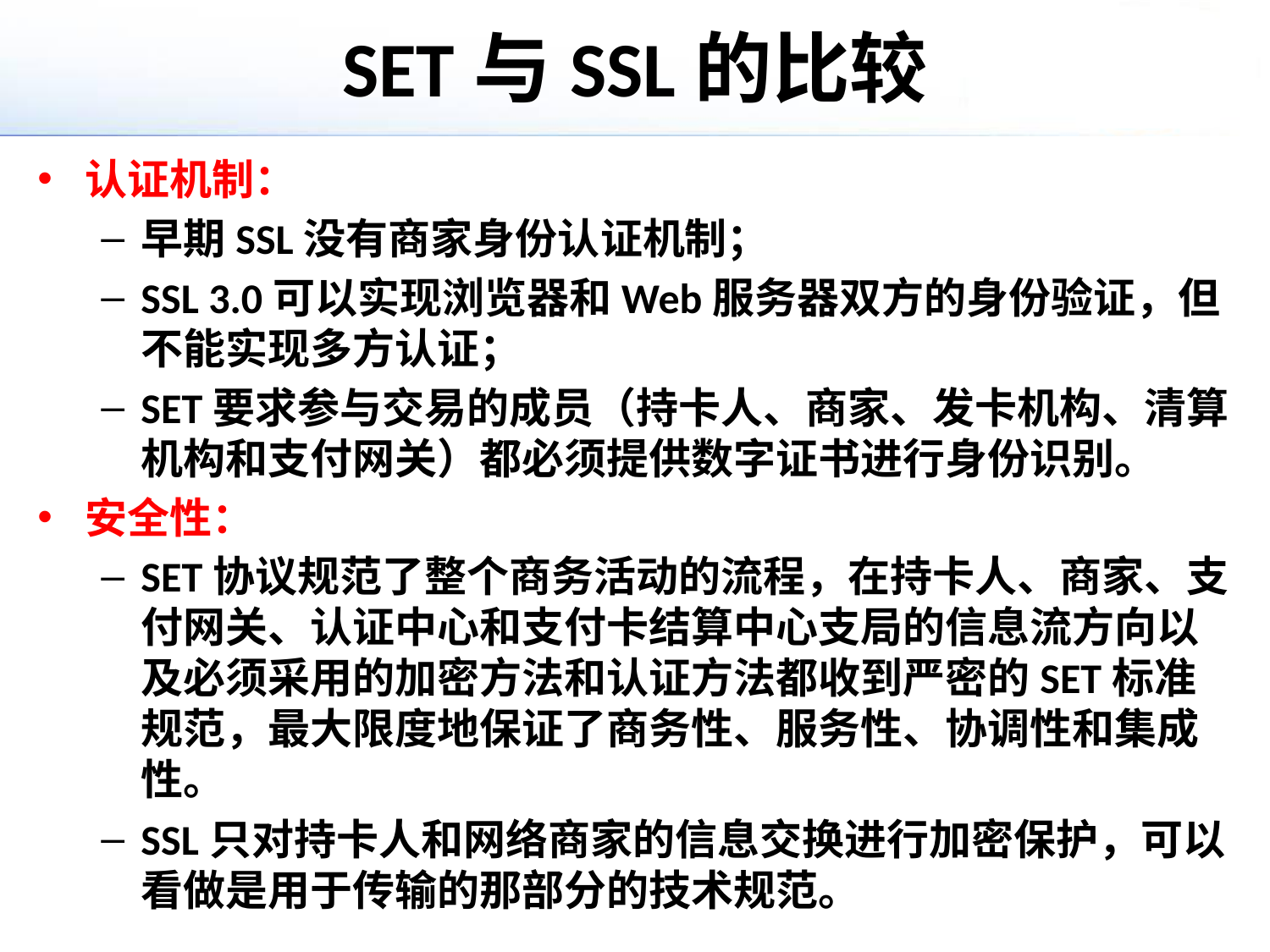

# SET与SSL的比较
认证机制：
早期SSL没有商家身份认证机制；
SSL 3.0可以实现浏览器和Web服务器双方的身份验证，但不能实现多方认证；
SET要求参与交易的成员（持卡人、商家、发卡机构、清算机构和支付网关）都必须提供数字证书进行身份识别。
安全性：
SET协议规范了整个商务活动的流程，在持卡人、商家、支付网关、认证中心和支付卡结算中心支局的信息流方向以及必须采用的加密方法和认证方法都收到严密的SET标准规范，最大限度地保证了商务性、服务性、协调性和集成性。
SSL只对持卡人和网络商家的信息交换进行加密保护，可以看做是用于传输的那部分的技术规范。